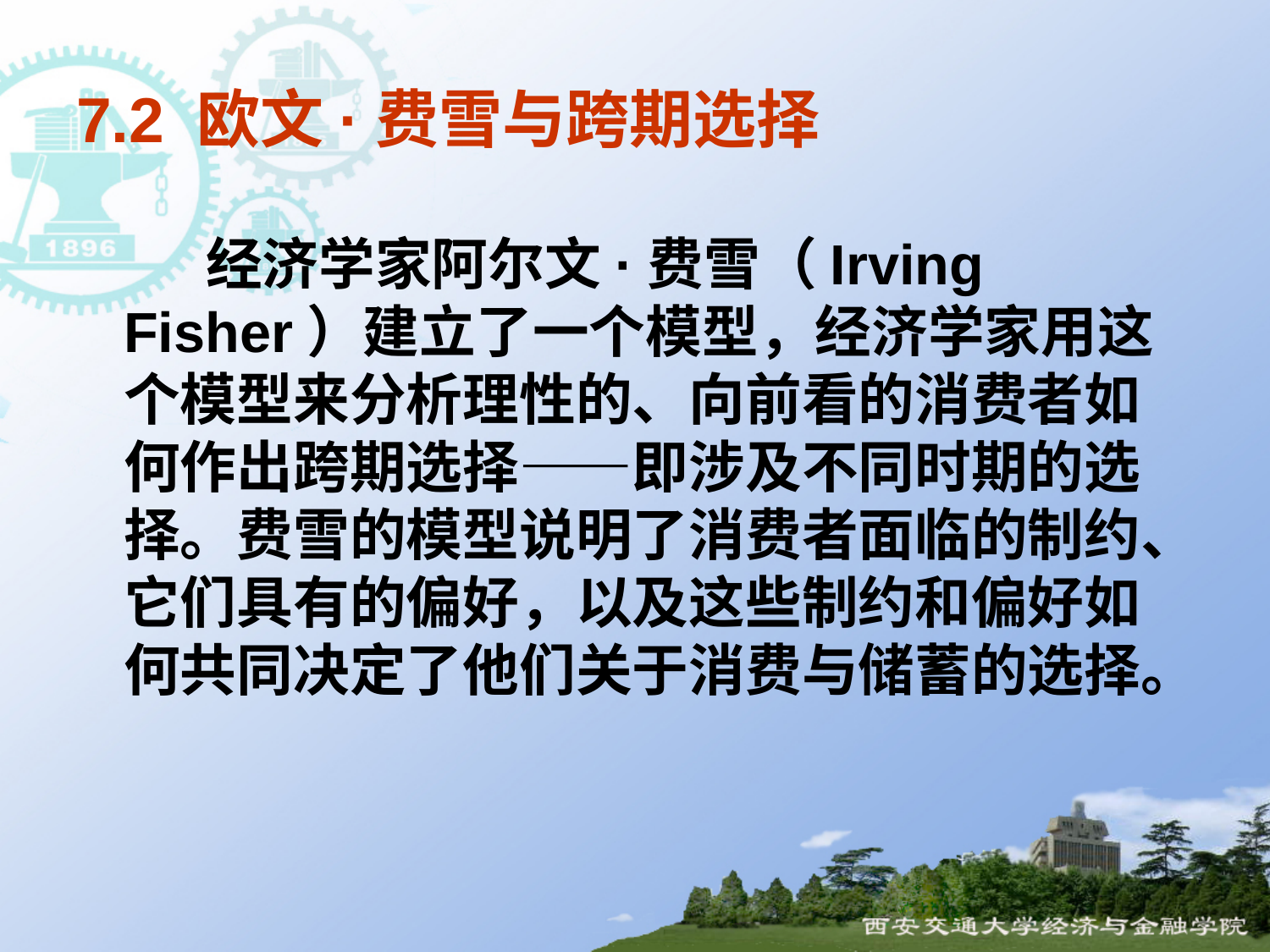

# 7.2 欧文·费雪与跨期选择
         经济学家阿尔文·费雪（Irving Fisher）建立了一个模型，经济学家用这个模型来分析理性的、向前看的消费者如何作出跨期选择——即涉及不同时期的选择。费雪的模型说明了消费者面临的制约、它们具有的偏好，以及这些制约和偏好如何共同决定了他们关于消费与储蓄的选择。